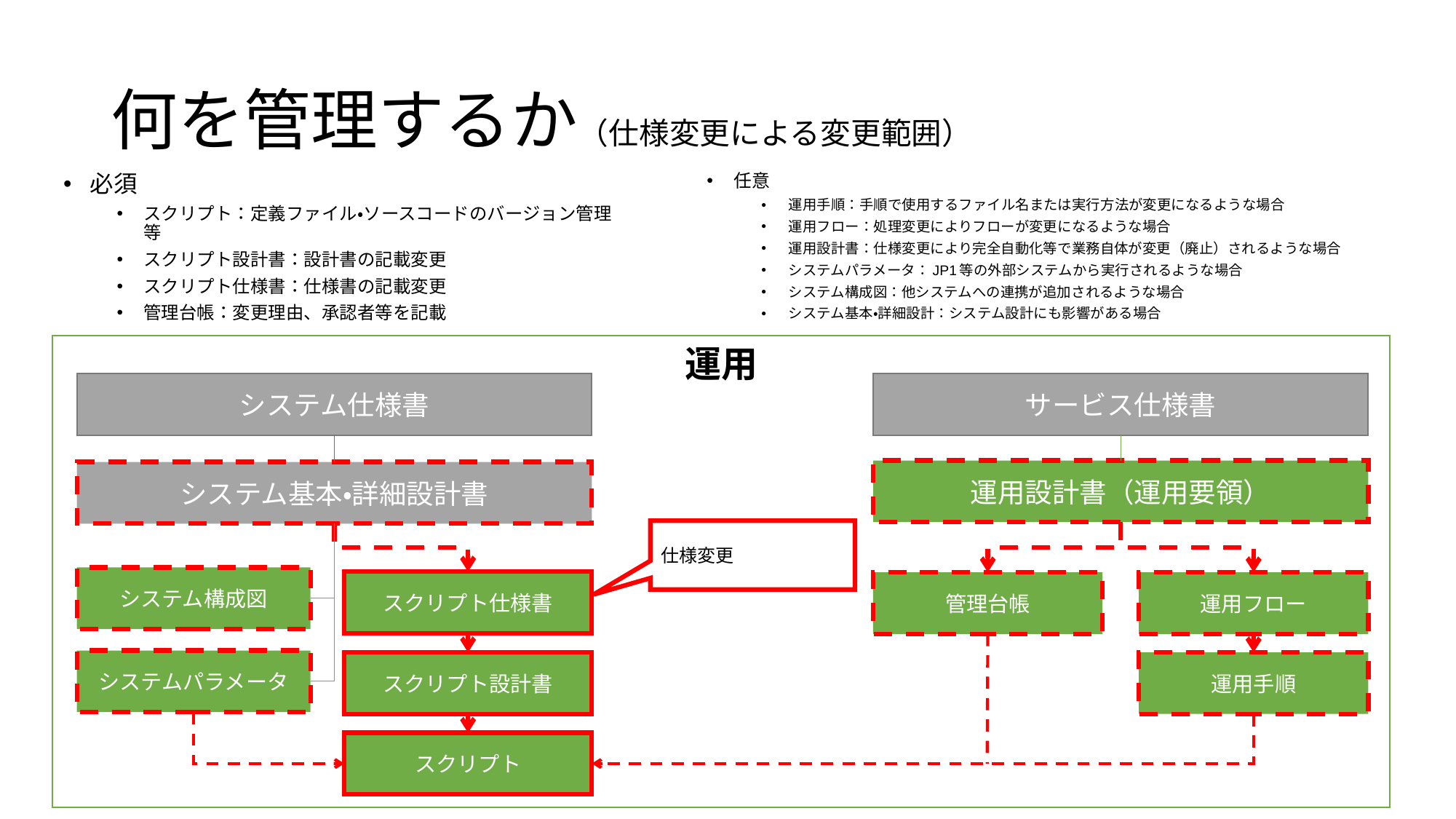

# 何を管理するか（仕様変更による変更範囲）
必須
スクリプト：定義ファイル・ソースコードのバージョン管理等
スクリプト設計書：設計書の記載変更
スクリプト仕様書：仕様書の記載変更
管理台帳：変更理由、承認者等を記載
任意
運用手順：手順で使用するファイル名または実行方法が変更になるような場合
運用フロー：処理変更によりフローが変更になるような場合
運用設計書：仕様変更により完全自動化等で業務自体が変更（廃止）されるような場合
システムパラメータ：JP1等の外部システムから実行されるような場合
システム構成図：他システムへの連携が追加されるような場合
システム基本・詳細設計：システム設計にも影響がある場合
運用
システム仕様書
サービス仕様書
運用設計書（運用要領）
システム基本・詳細設計書
仕様変更
システム構成図
スクリプト仕様書
管理台帳
運用フロー
システムパラメータ
スクリプト設計書
運用手順
スクリプト